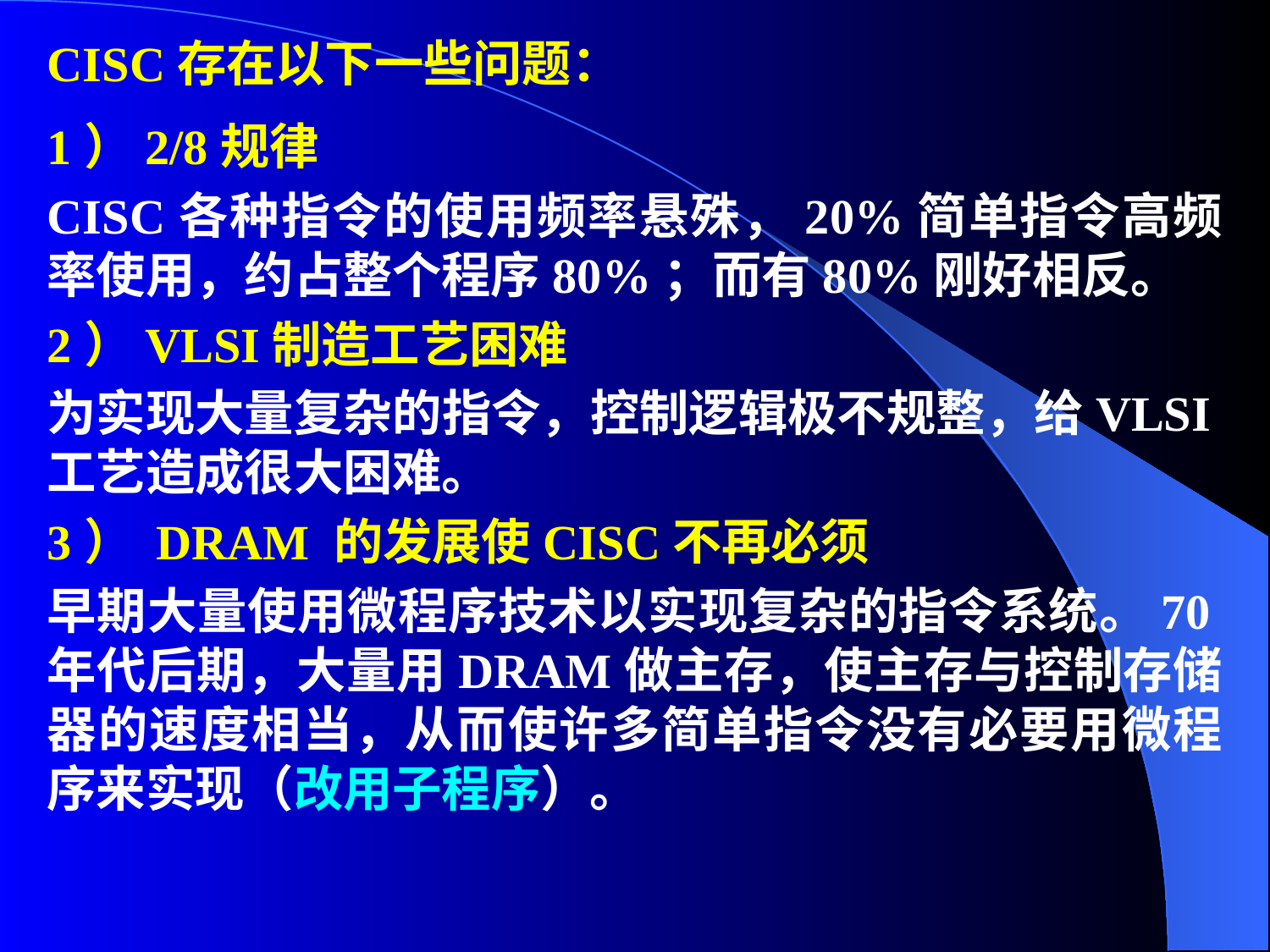

CISC存在以下一些问题：
1）2/8规律
CISC各种指令的使用频率悬殊，20%简单指令高频率使用，约占整个程序80%；而有80%刚好相反。
2）VLSI制造工艺困难
为实现大量复杂的指令，控制逻辑极不规整，给VLSI工艺造成很大困难。
3） DRAM 的发展使CISC不再必须
早期大量使用微程序技术以实现复杂的指令系统。70年代后期，大量用DRAM做主存，使主存与控制存储器的速度相当，从而使许多简单指令没有必要用微程序来实现（改用子程序）。